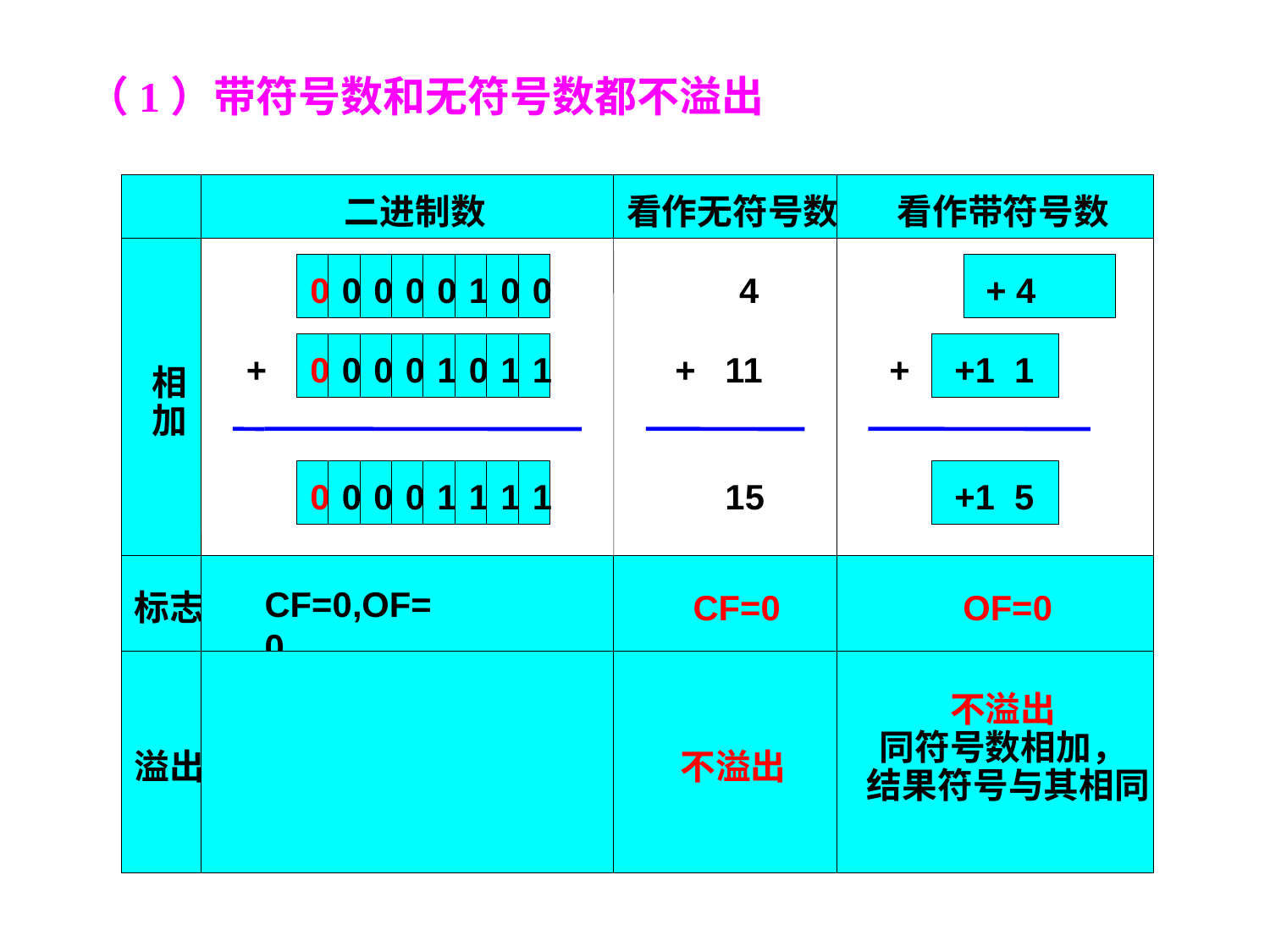

（1）	带符号数和无符号数都不溢出

二进制数
看作无符号数
看作带符号数

0
0
0
0
0
1
0
0
4
+ 4

+
0
0
0
0
1
0
1
1
+
11
+
+1  1
相
加

0
0
0
0
1
1
1
1
15
+1  5

CF=0,OF=0
标志
CF=0
OF=0

。

不溢出
同符号数相加，
溢出
不溢出
结果符号与其相同